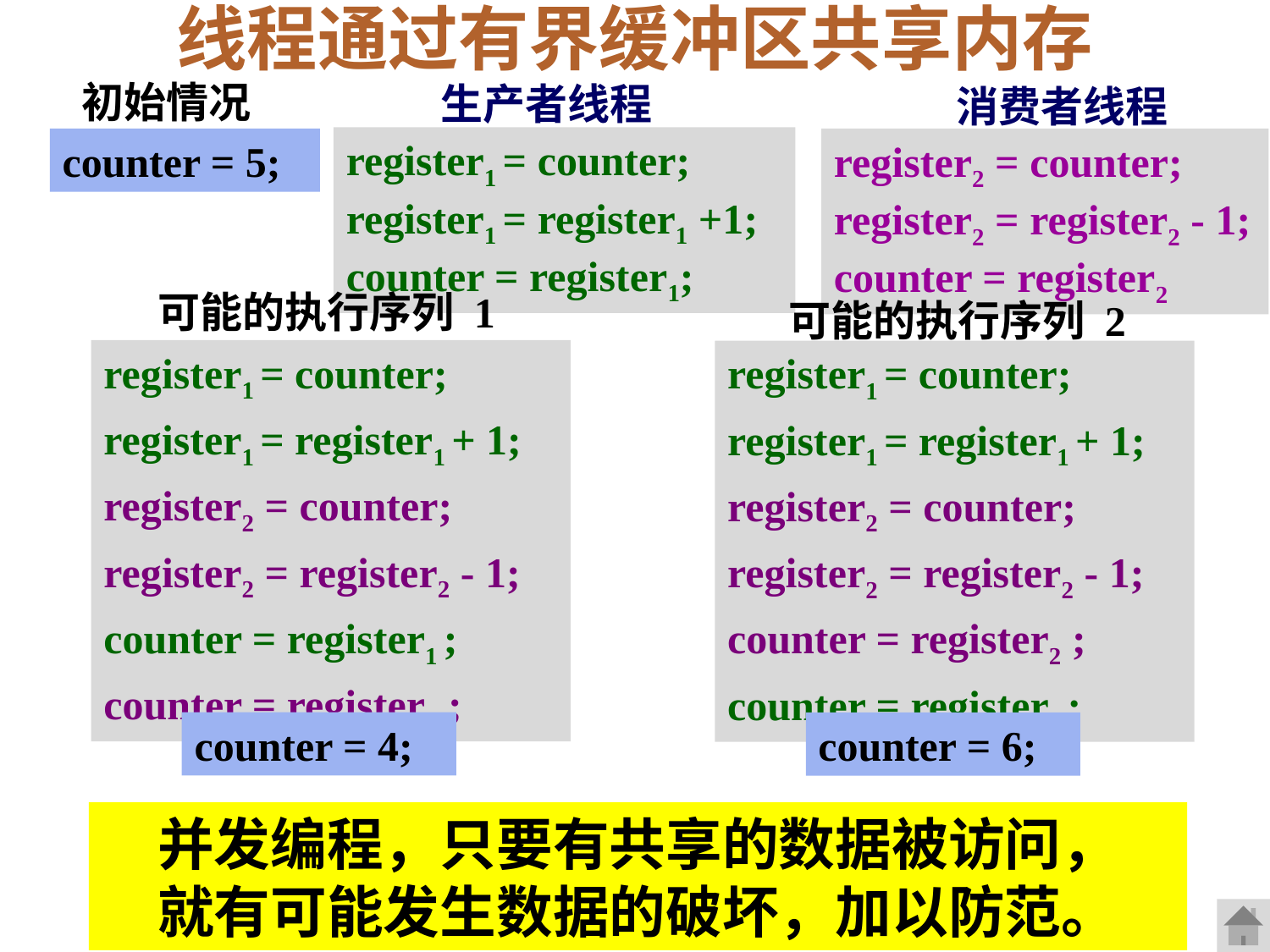

线程通过有界缓冲区共享内存
初始情况
生产者线程
消费者线程
register1 = counter;
register1 = register1 +1;
counter = register1;
counter = 5;
register2 = counter;
register2 = register2 - 1;
counter = register2
可能的执行序列 1
register1 = counter;
register1 = register1 + 1;
register2 = counter;
register2 = register2 - 1;
counter = register1 ;
counter = register2 ;
可能的执行序列 2
register1 = counter;
register1 = register1 + 1;
register2 = counter;
register2 = register2 - 1;
counter = register2 ;
counter = register1 ;
counter = 4;
counter = 6;
并发编程，只要有共享的数据被访问，
就有可能发生数据的破坏，加以防范。
2021/9/29